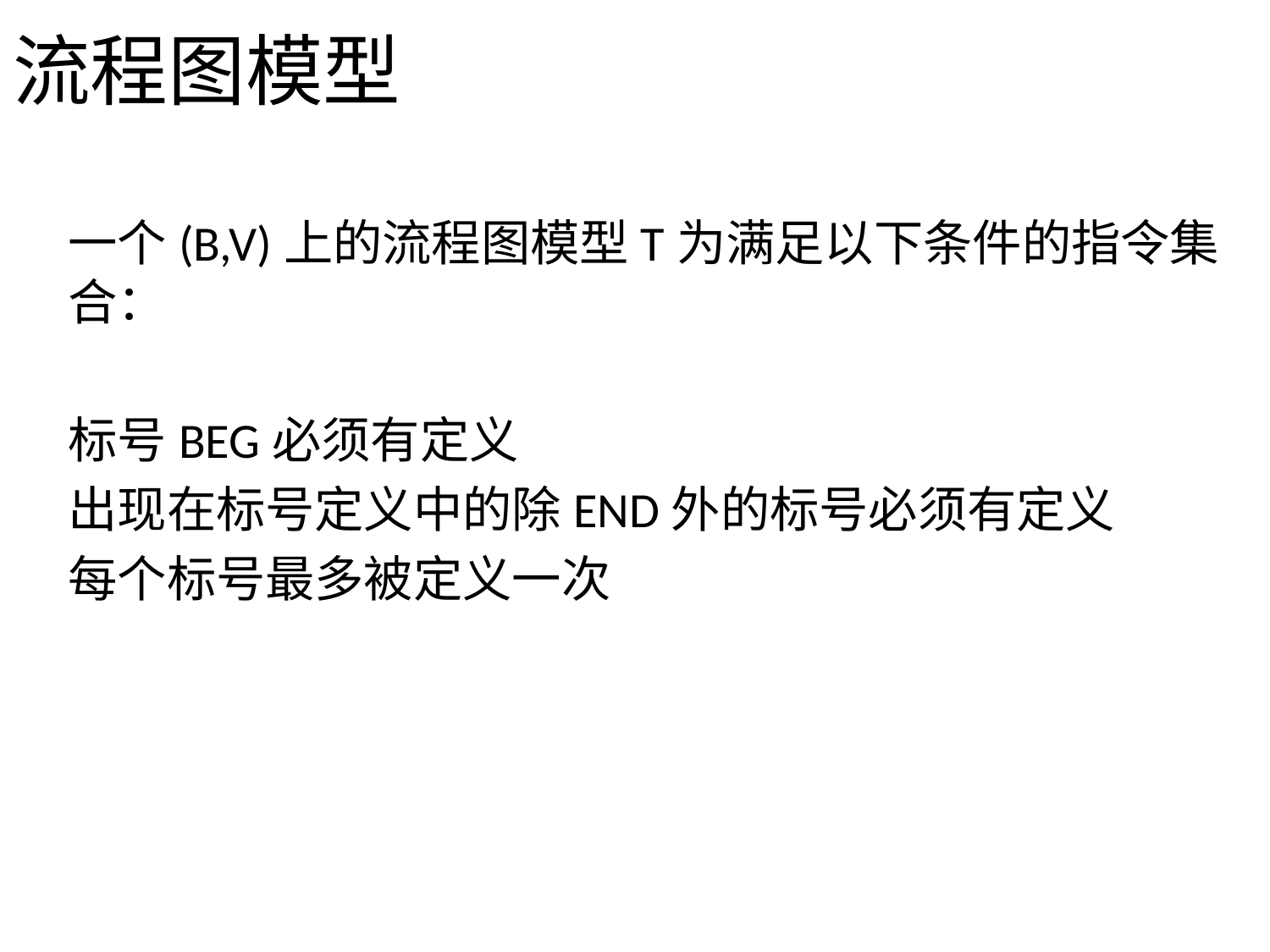

# 流程图模型

一个(B,V)上的流程图模型T为满足以下条件的指令集合：

标号BEG必须有定义
出现在标号定义中的除END外的标号必须有定义
每个标号最多被定义一次